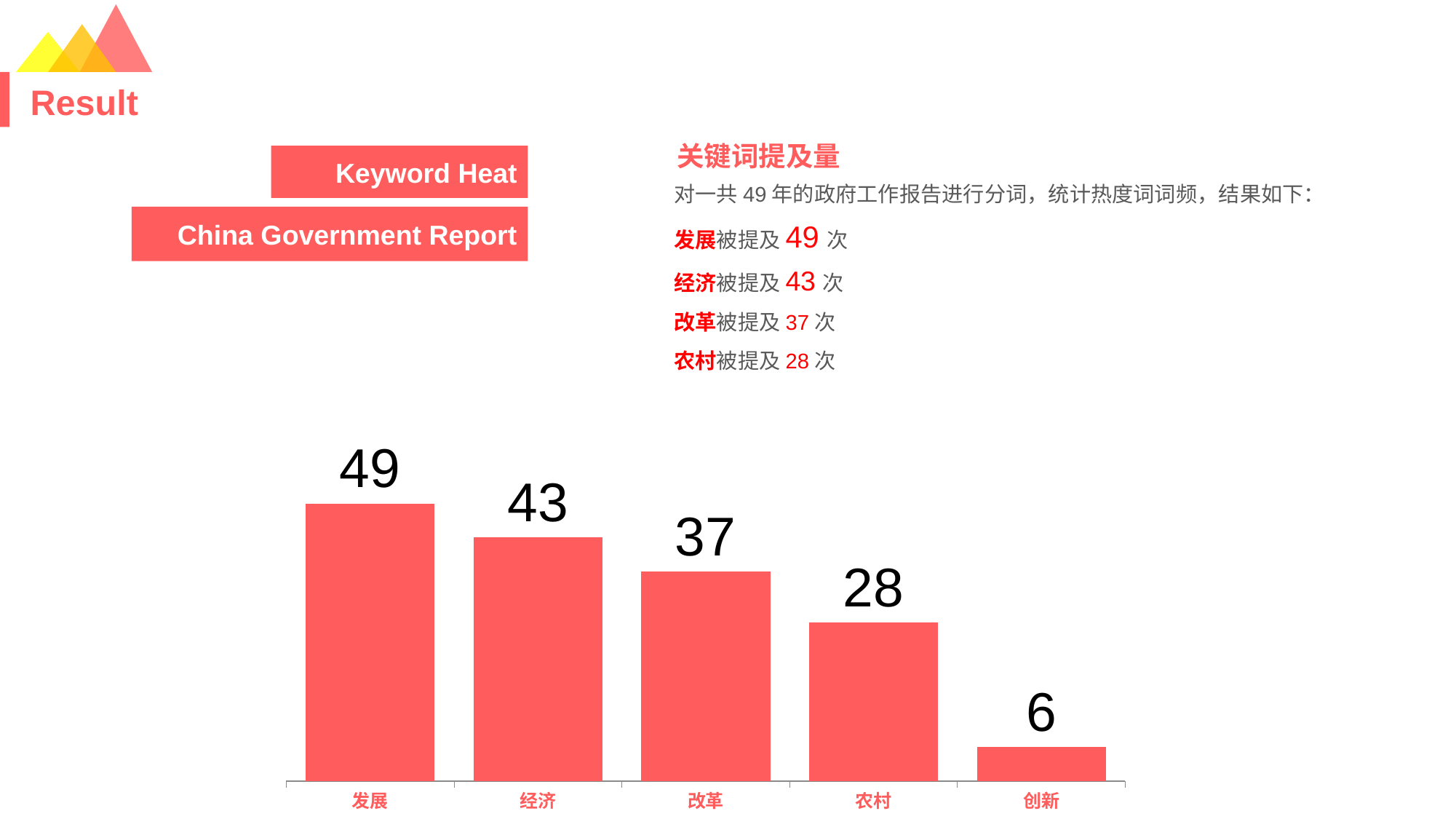

# Result
关键词提及量
Keyword Heat
对一共49年的政府工作报告进行分词，统计热度词词频，结果如下：
发展被提及49次
经济被提及43次
改革被提及37次
农村被提及28次
China Government Report

### Chart

| Category | freq |
|---|---|
| 发展 | 49.0 |
| 经济 | 43.0 |
| 改革 | 37.0 |
| 农村 | 28.0 |
| 创新 | 6.0 |